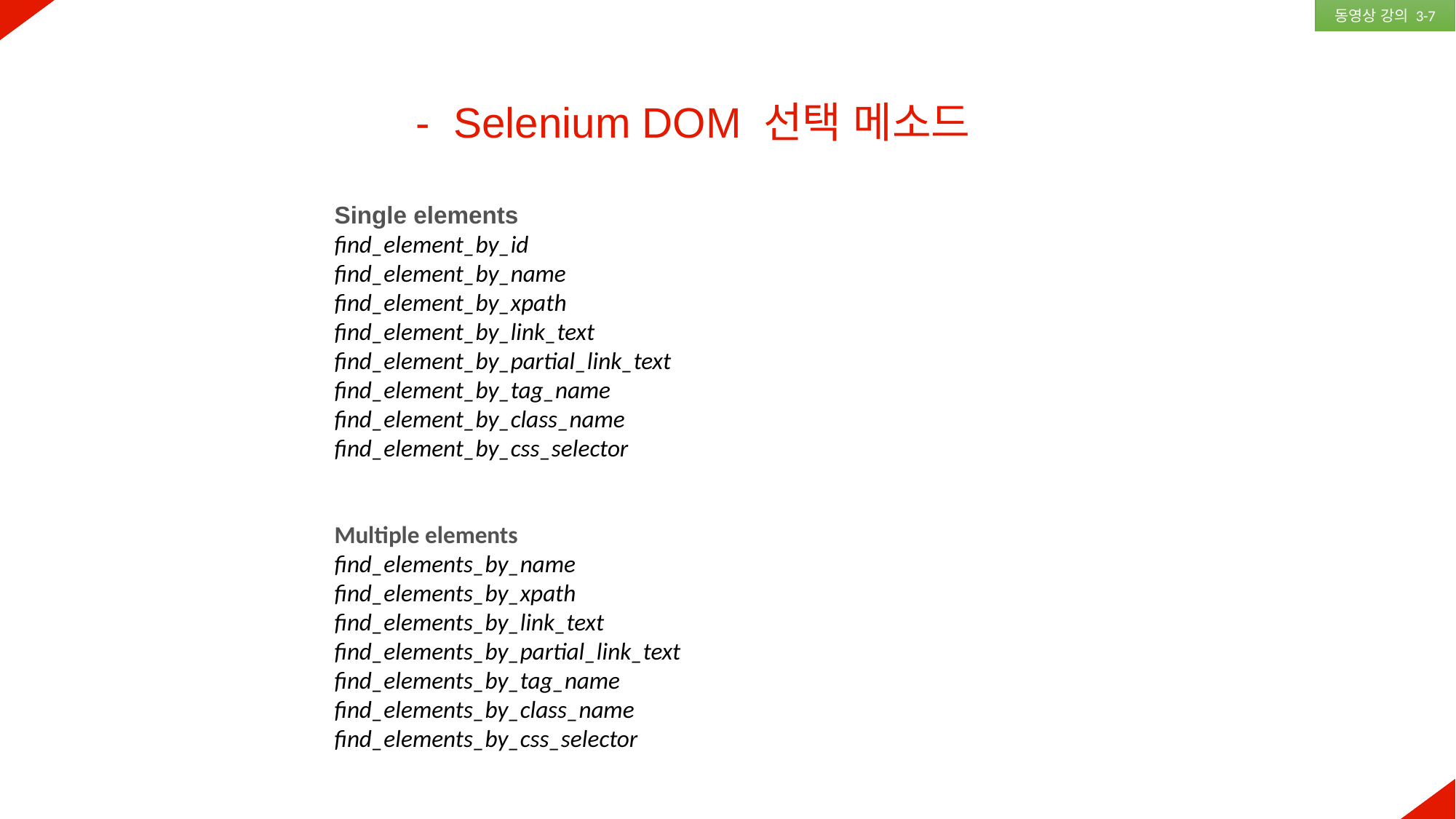

동영상 강의 3-7
-  Selenium DOM 선택 메소드
Single elements
find_element_by_id
find_element_by_name
find_element_by_xpath
find_element_by_link_text
find_element_by_partial_link_text
find_element_by_tag_name
find_element_by_class_name
find_element_by_css_selector

Multiple elements
find_elements_by_name
find_elements_by_xpath
find_elements_by_link_text
find_elements_by_partial_link_text
find_elements_by_tag_name
find_elements_by_class_name
find_elements_by_css_selector